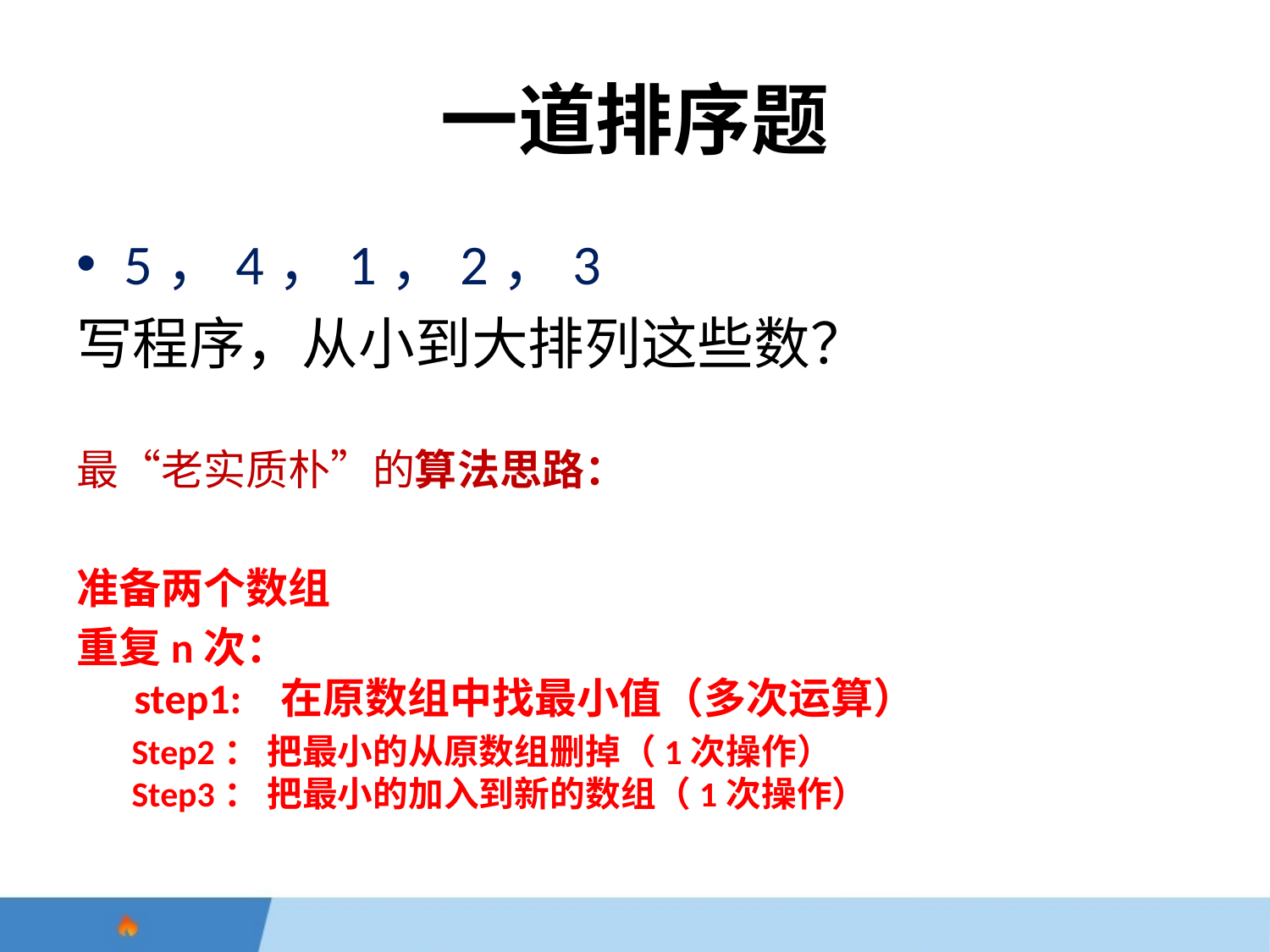

# 一道排序题
5，4，1，2，3
写程序，从小到大排列这些数？
最“老实质朴”的算法思路：

准备两个数组
重复n次：
     step1:   在原数组中找最小值（多次运算）
Step2： 把最小的从原数组删掉（1次操作）
Step3： 把最小的加入到新的数组（1次操作）